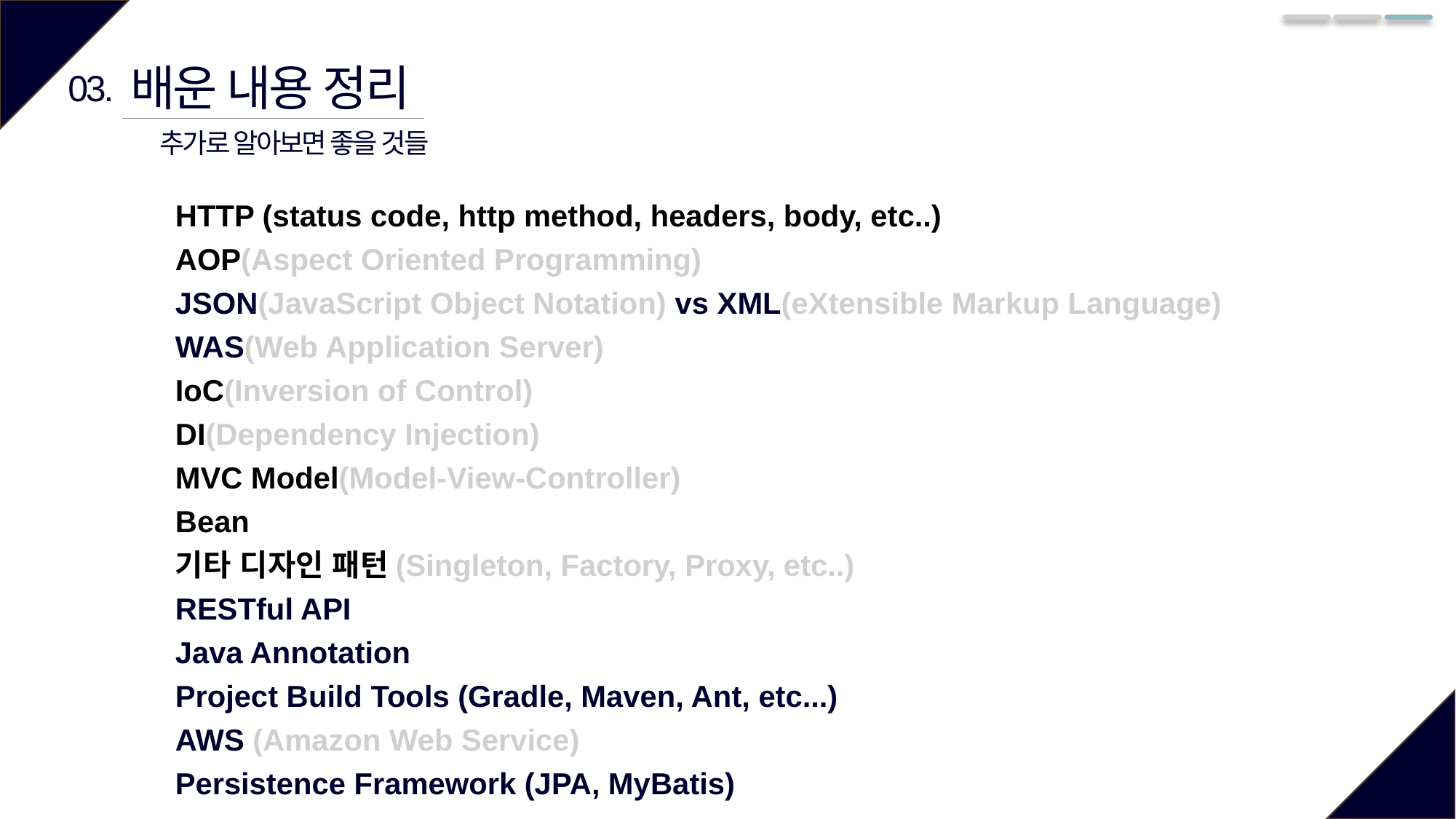

배운 내용 정리
03.
추가로 알아보면 좋을 것들
HTTP (status code, http method, headers, body, etc..)
AOP(Aspect Oriented Programming)
JSON(JavaScript Object Notation) vs XML(eXtensible Markup Language)
WAS(Web Application Server)
IoC(Inversion of Control)
DI(Dependency Injection)
MVC Model(Model-View-Controller)
Bean
기타 디자인 패턴(Singleton, Factory, Proxy, etc..)
RESTful API
Java Annotation
Project Build Tools (Gradle, Maven, Ant, etc...)
AWS (Amazon Web Service)
Persistence Framework (JPA, MyBatis)